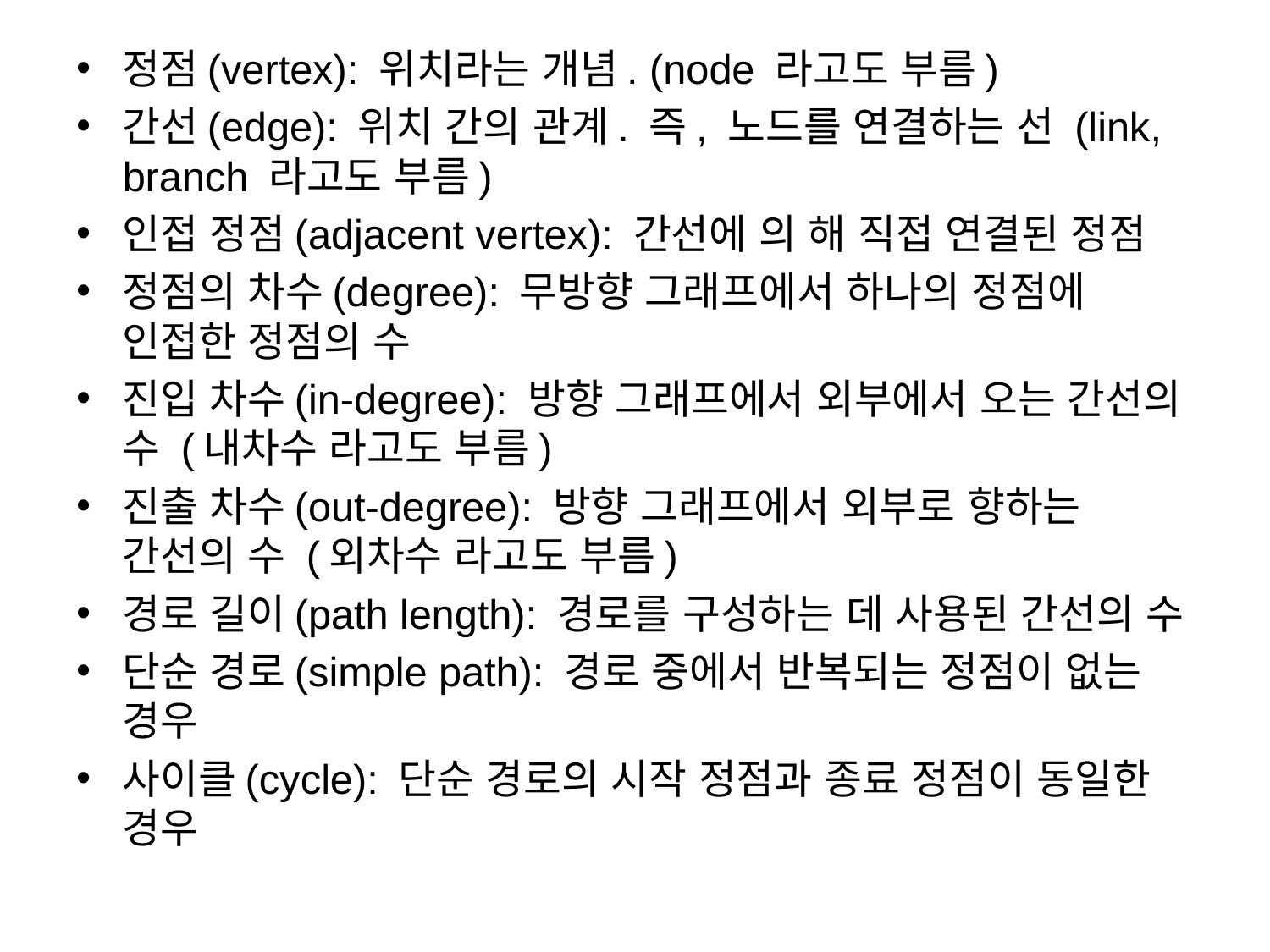

정점(vertex): 위치라는 개념. (node 라고도 부름)
간선(edge): 위치 간의 관계. 즉, 노드를 연결하는 선 (link, branch 라고도 부름)
인접 정점(adjacent vertex): 간선에 의 해 직접 연결된 정점
정점의 차수(degree): 무방향 그래프에서 하나의 정점에 인접한 정점의 수
진입 차수(in-degree): 방향 그래프에서 외부에서 오는 간선의 수 (내차수 라고도 부름)
진출 차수(out-degree): 방향 그래프에서 외부로 향하는 간선의 수 (외차수 라고도 부름)
경로 길이(path length): 경로를 구성하는 데 사용된 간선의 수
단순 경로(simple path): 경로 중에서 반복되는 정점이 없는 경우
사이클(cycle): 단순 경로의 시작 정점과 종료 정점이 동일한 경우